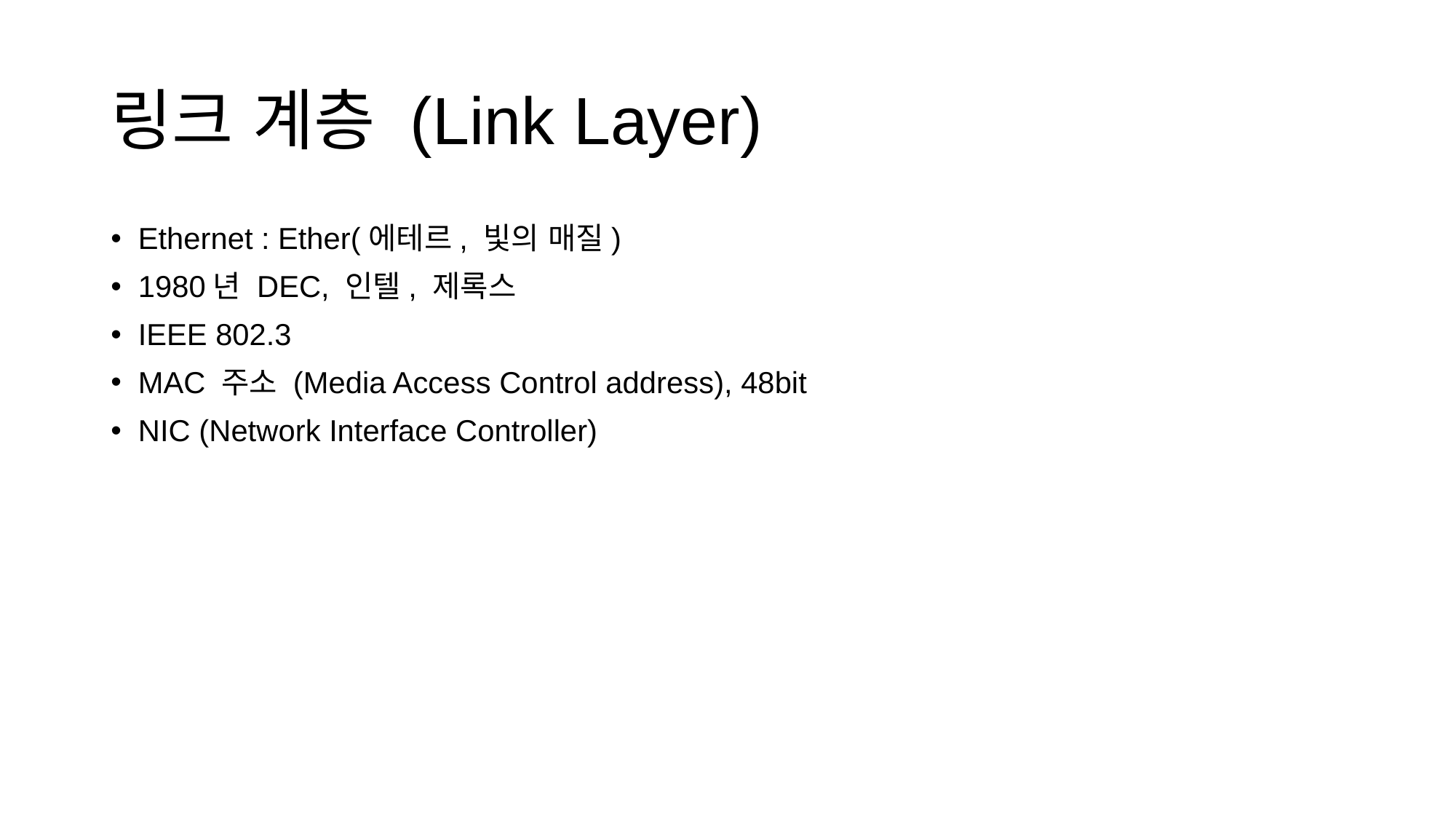

# 링크 계층 (Link Layer)
Ethernet : Ether(에테르, 빛의 매질)
1980년 DEC, 인텔, 제록스
IEEE 802.3
MAC 주소 (Media Access Control address), 48bit
NIC (Network Interface Controller)